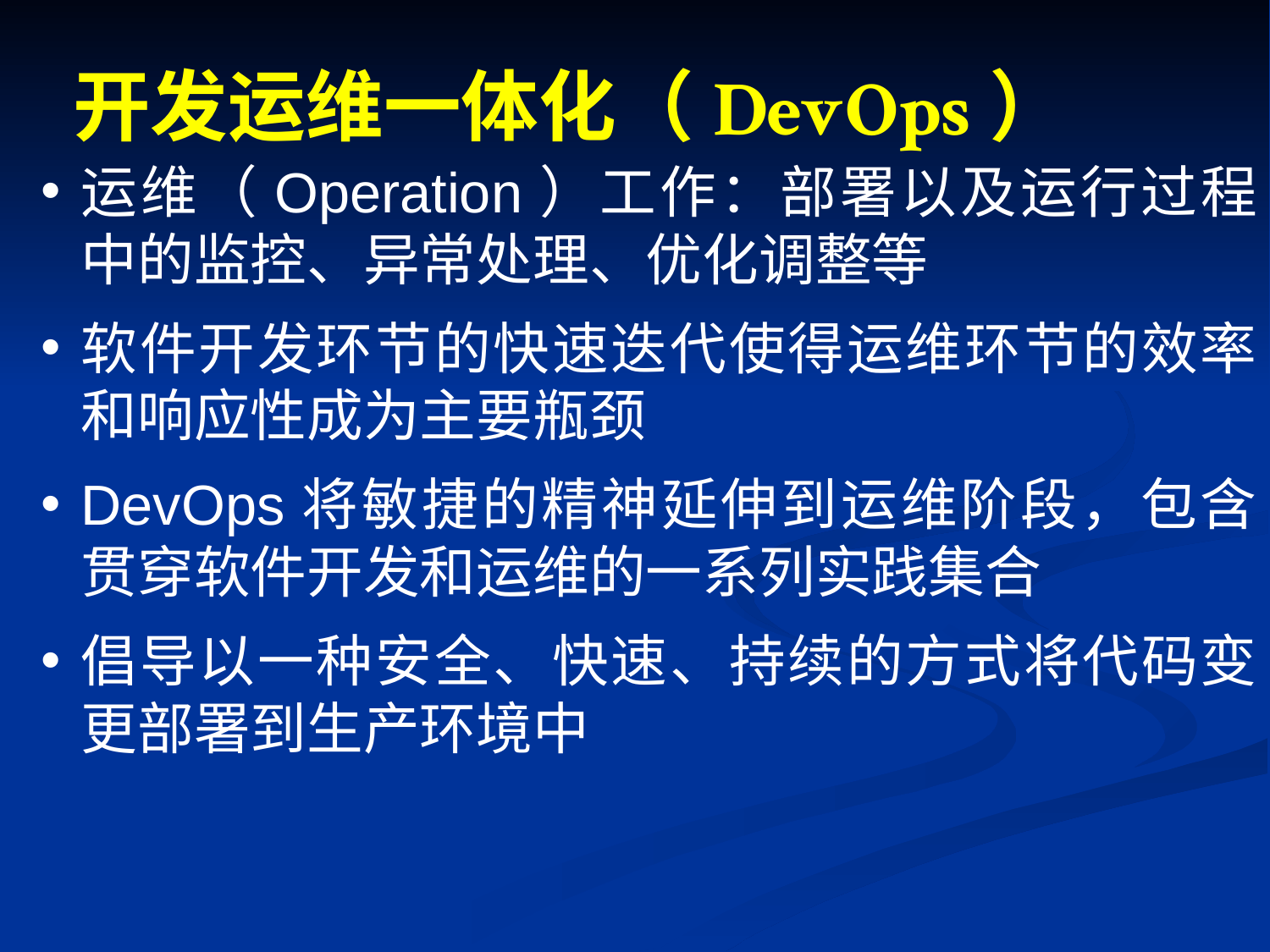

开发运维一体化（DevOps）
运维（Operation）工作：部署以及运行过程中的监控、异常处理、优化调整等
软件开发环节的快速迭代使得运维环节的效率和响应性成为主要瓶颈
DevOps将敏捷的精神延伸到运维阶段，包含贯穿软件开发和运维的一系列实践集合
倡导以一种安全、快速、持续的方式将代码变更部署到生产环境中